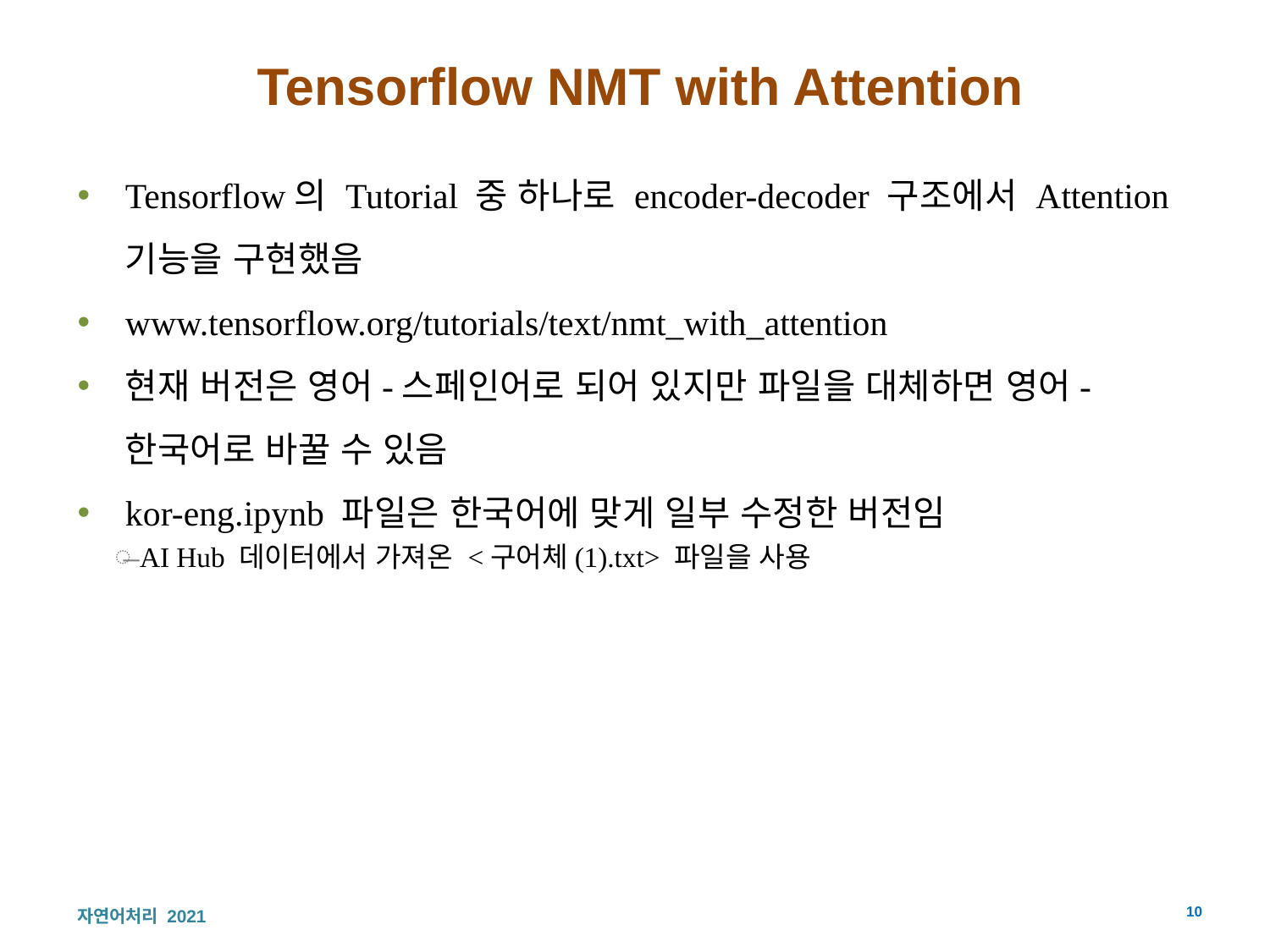

# Tensorflow NMT with Attention
Tensorflow의 Tutorial 중 하나로 encoder-decoder 구조에서 Attention 기능을 구현했음
www.tensorflow.org/tutorials/text/nmt_with_attention
현재 버전은 영어-스페인어로 되어 있지만 파일을 대체하면 영어-한국어로 바꿀 수 있음
kor-eng.ipynb 파일은 한국어에 맞게 일부 수정한 버전임
AI Hub 데이터에서 가져온 <구어체(1).txt> 파일을 사용